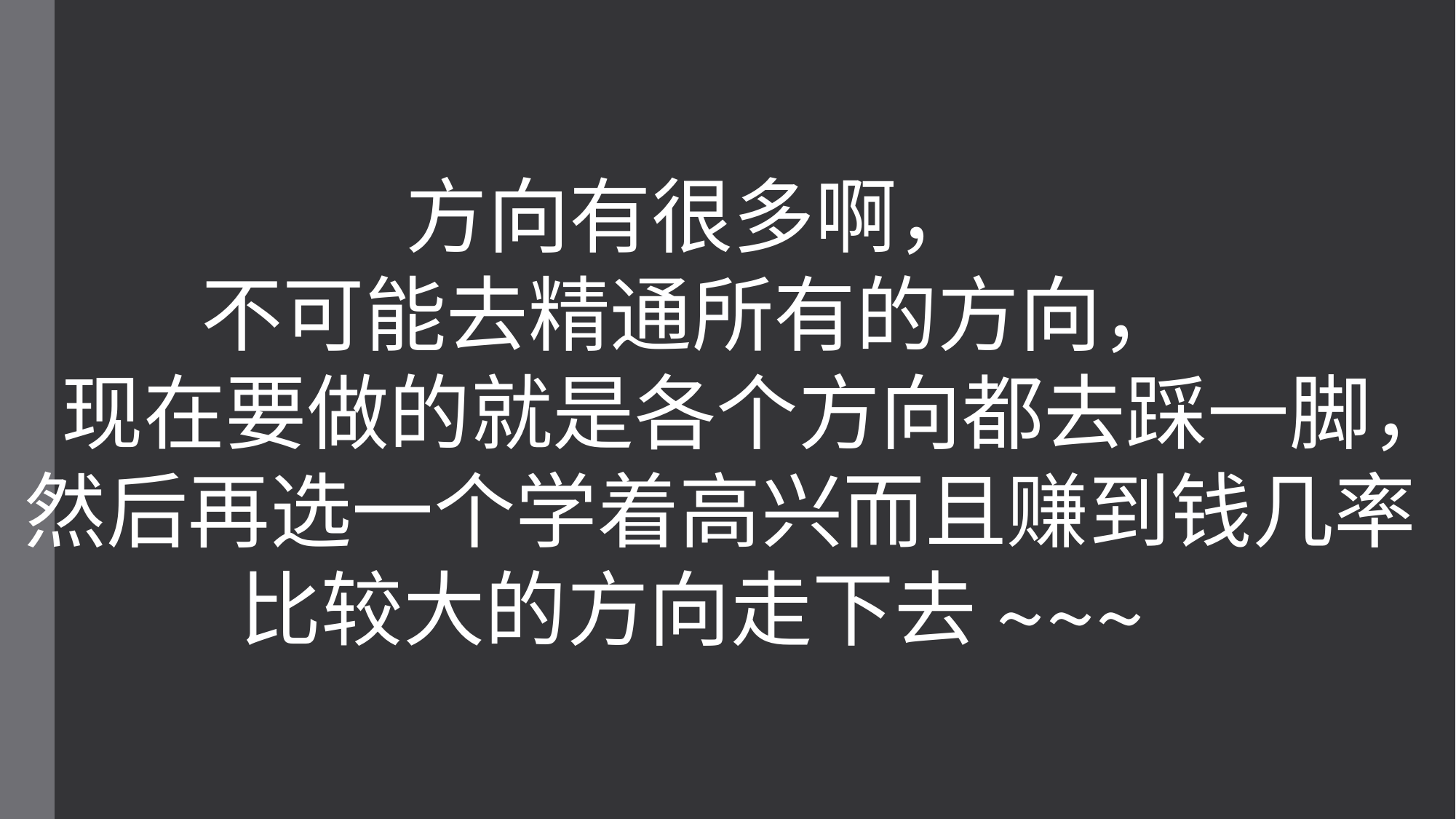

方向有很多啊，
不可能去精通所有的方向，
      现在要做的就是各个方向都去踩一脚，
  然后再选一个学着高兴而且赚到钱几率
比较大的方向走下去~~~